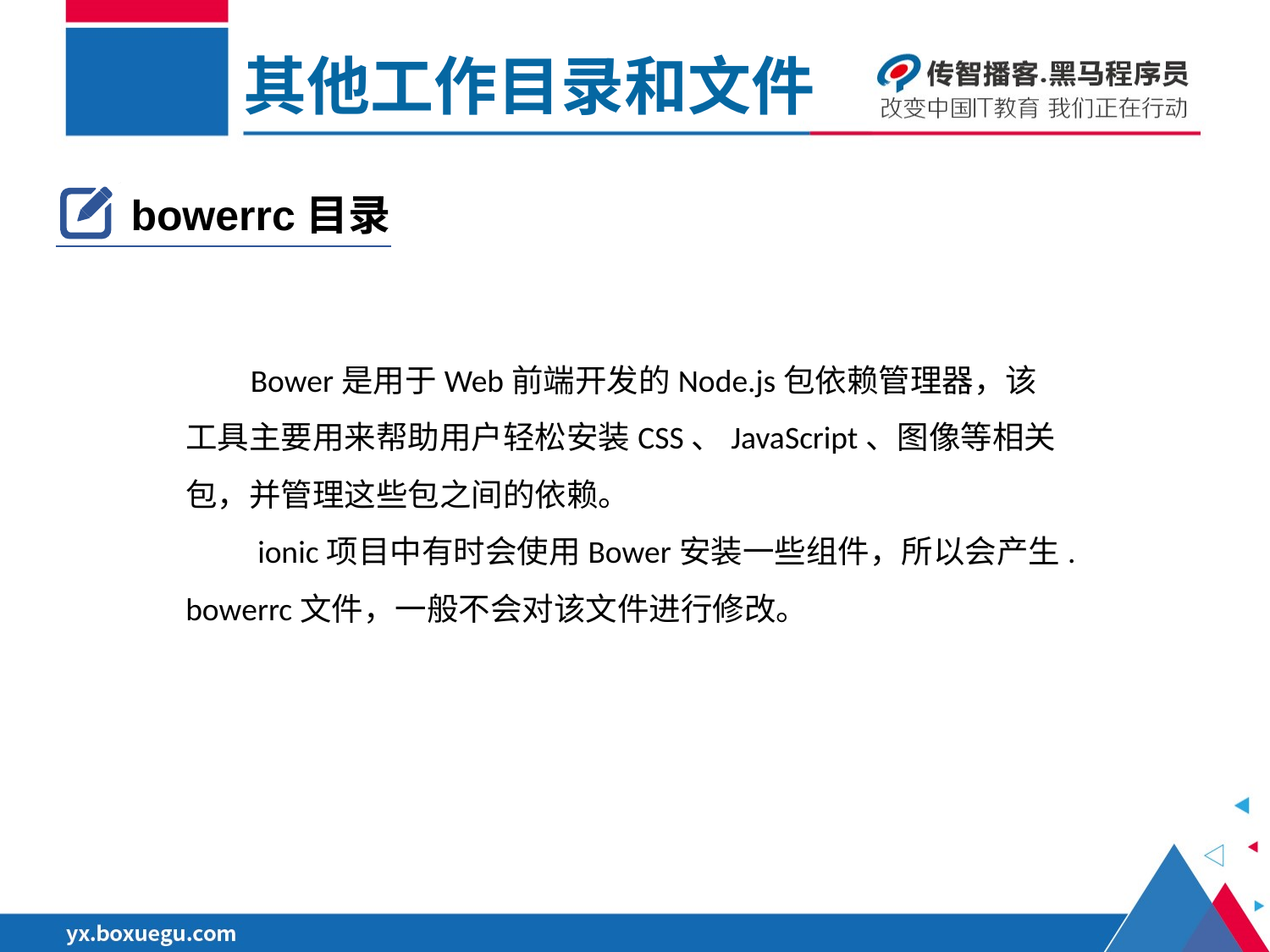

其他工作目录和文件
bowerrc目录

         Bower是用于Web前端开发的Node.js包依赖管理器，该工具主要用来帮助用户轻松安装CSS、JavaScript、图像等相关包，并管理这些包之间的依赖。
          ionic项目中有时会使用Bower安装一些组件，所以会产生.bowerrc文件，一般不会对该文件进行修改。